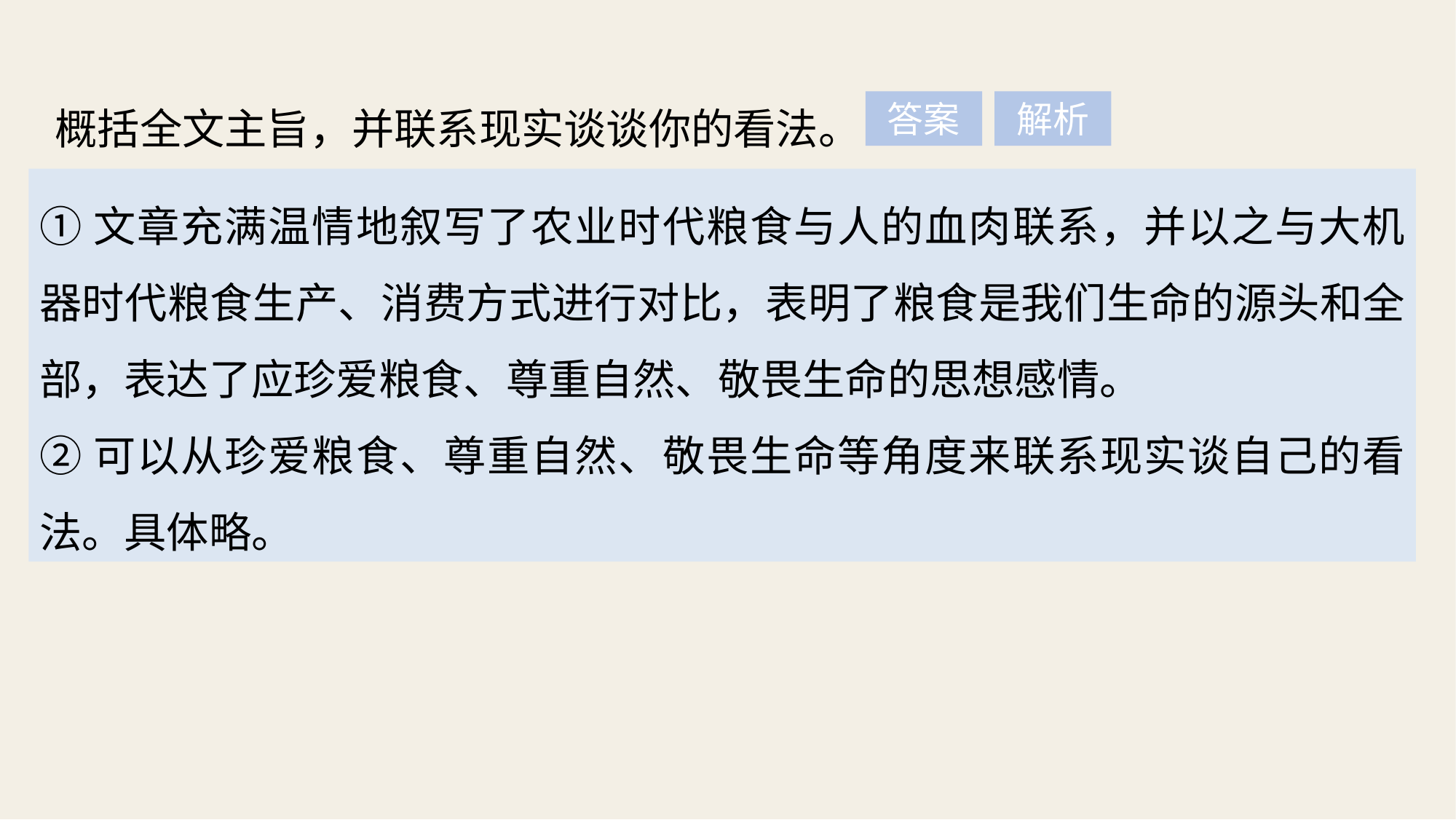

概括全文主旨，并联系现实谈谈你的看法。
答案
解析
①文章充满温情地叙写了农业时代粮食与人的血肉联系，并以之与大机器时代粮食生产、消费方式进行对比，表明了粮食是我们生命的源头和全部，表达了应珍爱粮食、尊重自然、敬畏生命的思想感情。
②可以从珍爱粮食、尊重自然、敬畏生命等角度来联系现实谈自己的看法。具体略。